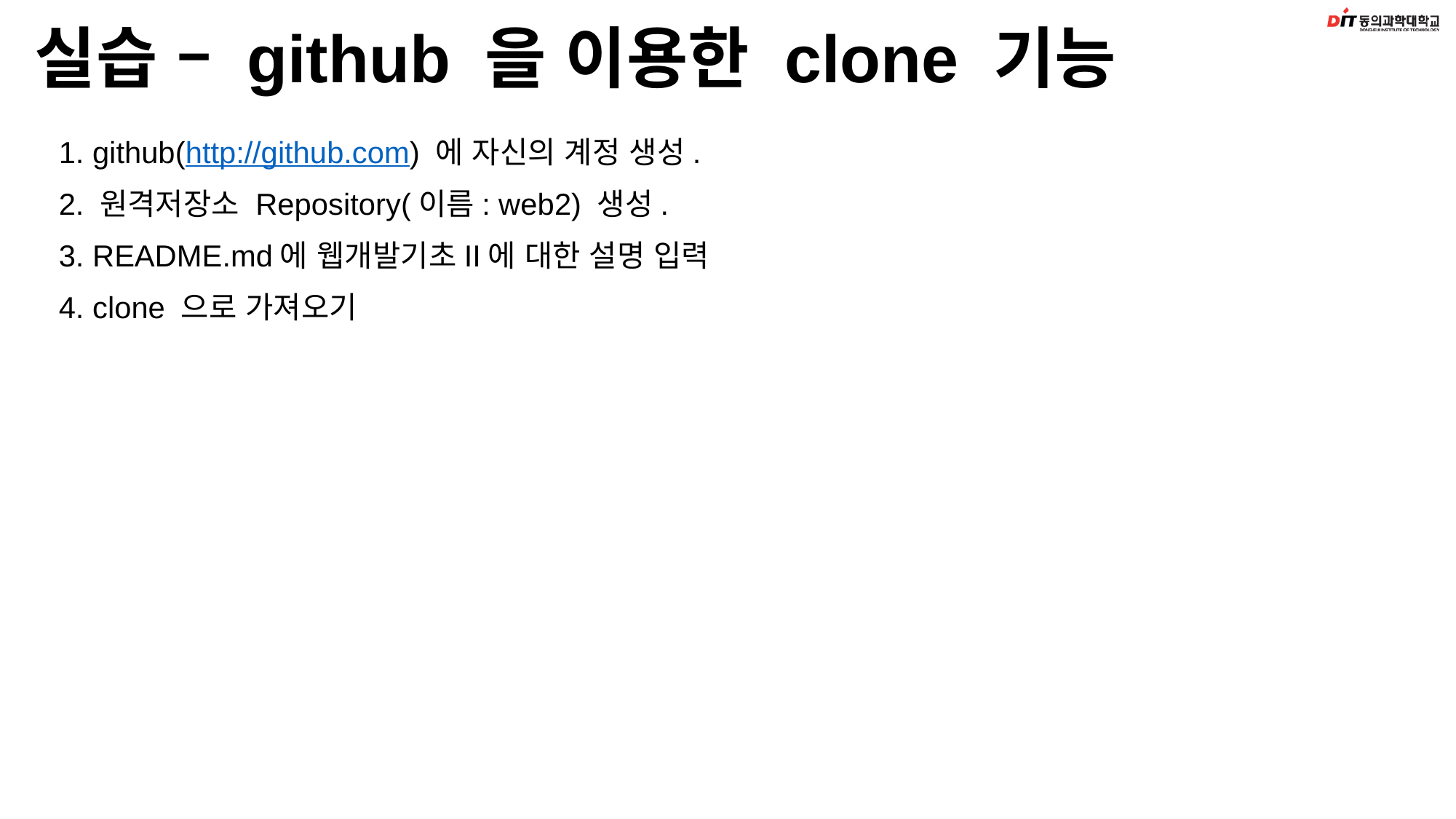

# 실습 – github 을 이용한 clone 기능
1. github(http://github.com) 에 자신의 계정 생성.
2. 원격저장소 Repository(이름: web2) 생성.
3. README.md에 웹개발기초II에 대한 설명 입력
4. clone 으로 가져오기